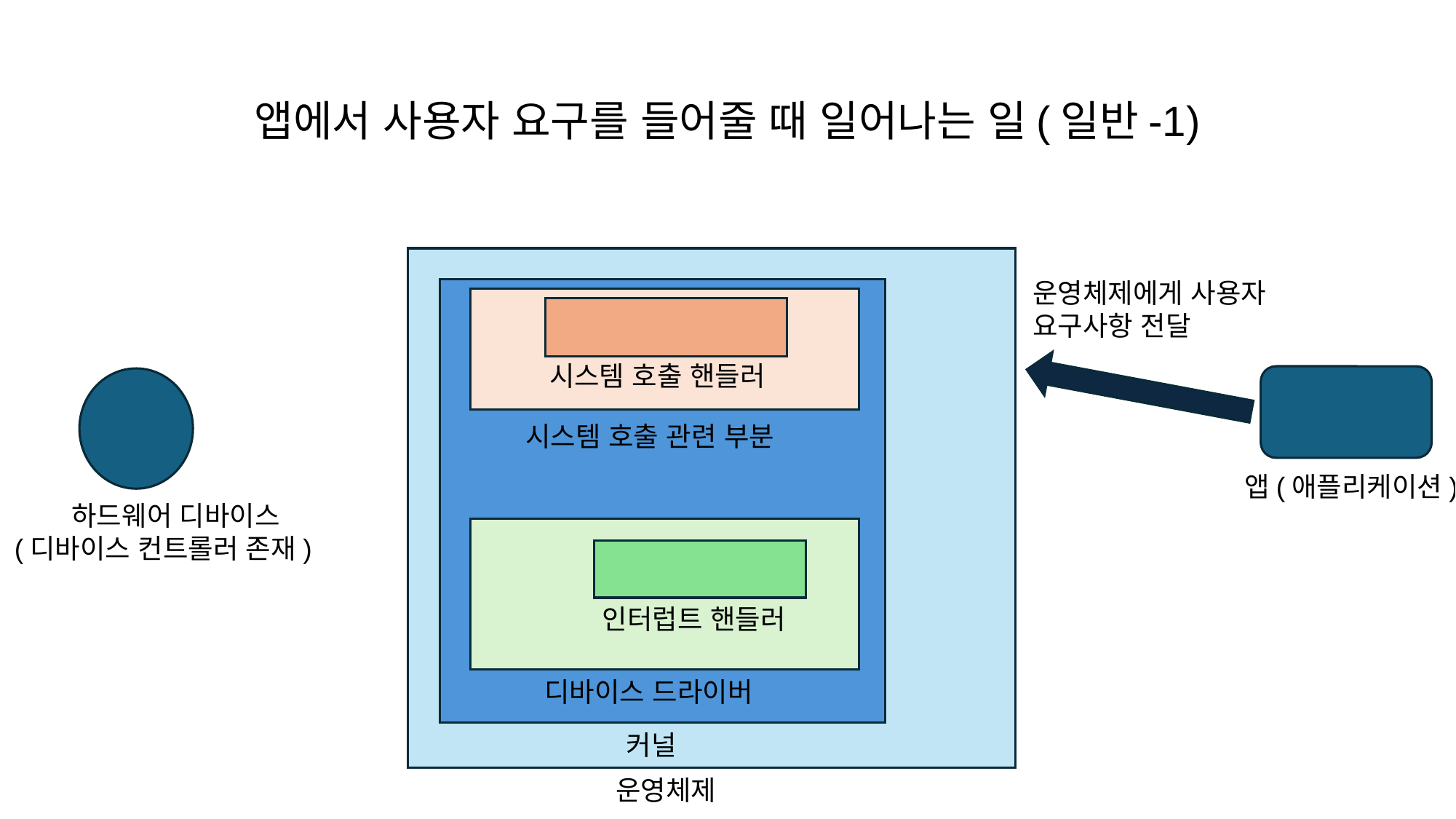

# 앱에서 사용자 요구를 들어줄 때 일어나는 일(일반-1)

운영체제에게 사용자 요구사항 전달

시스템 호출 핸들러

시스템 호출 관련 부분
앱(애플리케이션)
하드웨어 디바이스
(디바이스 컨트롤러 존재)

인터럽트 핸들러
디바이스 드라이버
커널
운영체제